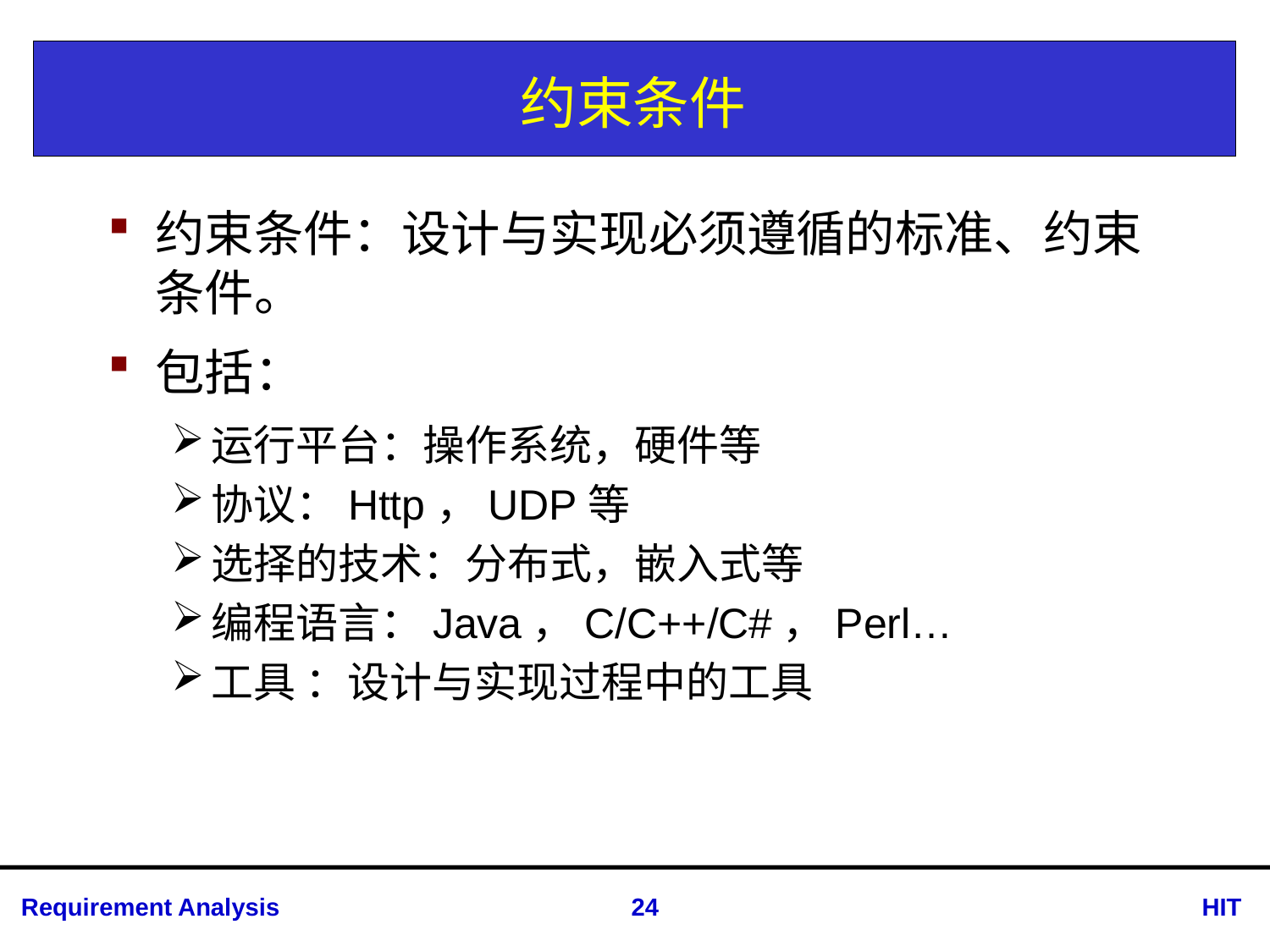

# 约束条件
约束条件：设计与实现必须遵循的标准、约束条件。
包括：
运行平台：操作系统，硬件等
协议：Http，UDP等
选择的技术：分布式，嵌入式等
编程语言：Java，C/C++/C#，Perl…
工具 ：设计与实现过程中的工具